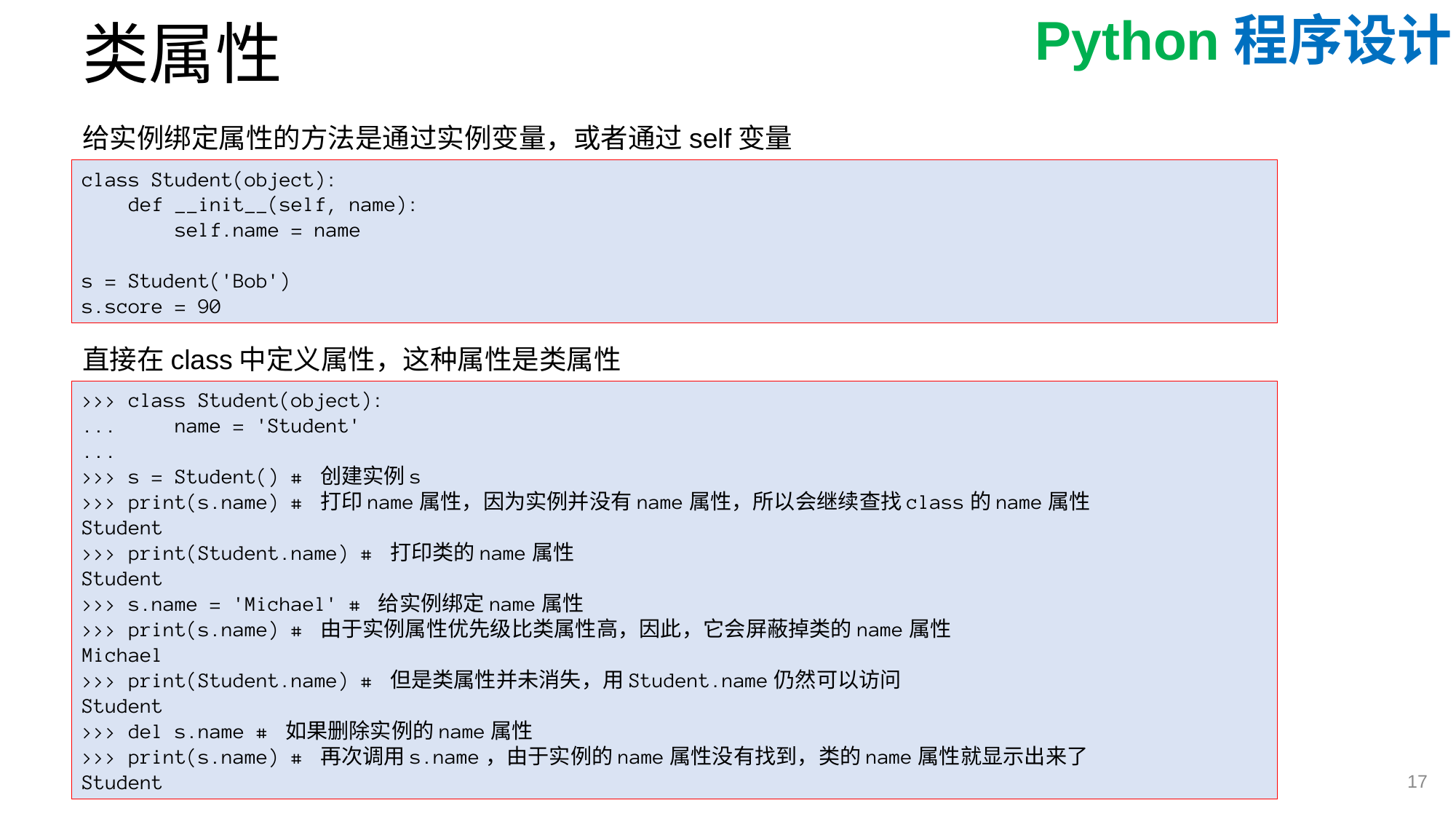

# 类属性
给实例绑定属性的方法是通过实例变量，或者通过self变量
class Student(object):
    def __init__(self, name):
        self.name = name

s = Student('Bob')
s.score = 90
直接在class中定义属性，这种属性是类属性
>>> class Student(object):
...     name = 'Student'
...
>>> s = Student() # 创建实例s
>>> print(s.name) # 打印name属性，因为实例并没有name属性，所以会继续查找class的name属性
Student
>>> print(Student.name) # 打印类的name属性
Student
>>> s.name = 'Michael' # 给实例绑定name属性
>>> print(s.name) # 由于实例属性优先级比类属性高，因此，它会屏蔽掉类的name属性
Michael
>>> print(Student.name) # 但是类属性并未消失，用Student.name仍然可以访问
Student
>>> del s.name # 如果删除实例的name属性
>>> print(s.name) # 再次调用s.name，由于实例的name属性没有找到，类的name属性就显示出来了
Student
17